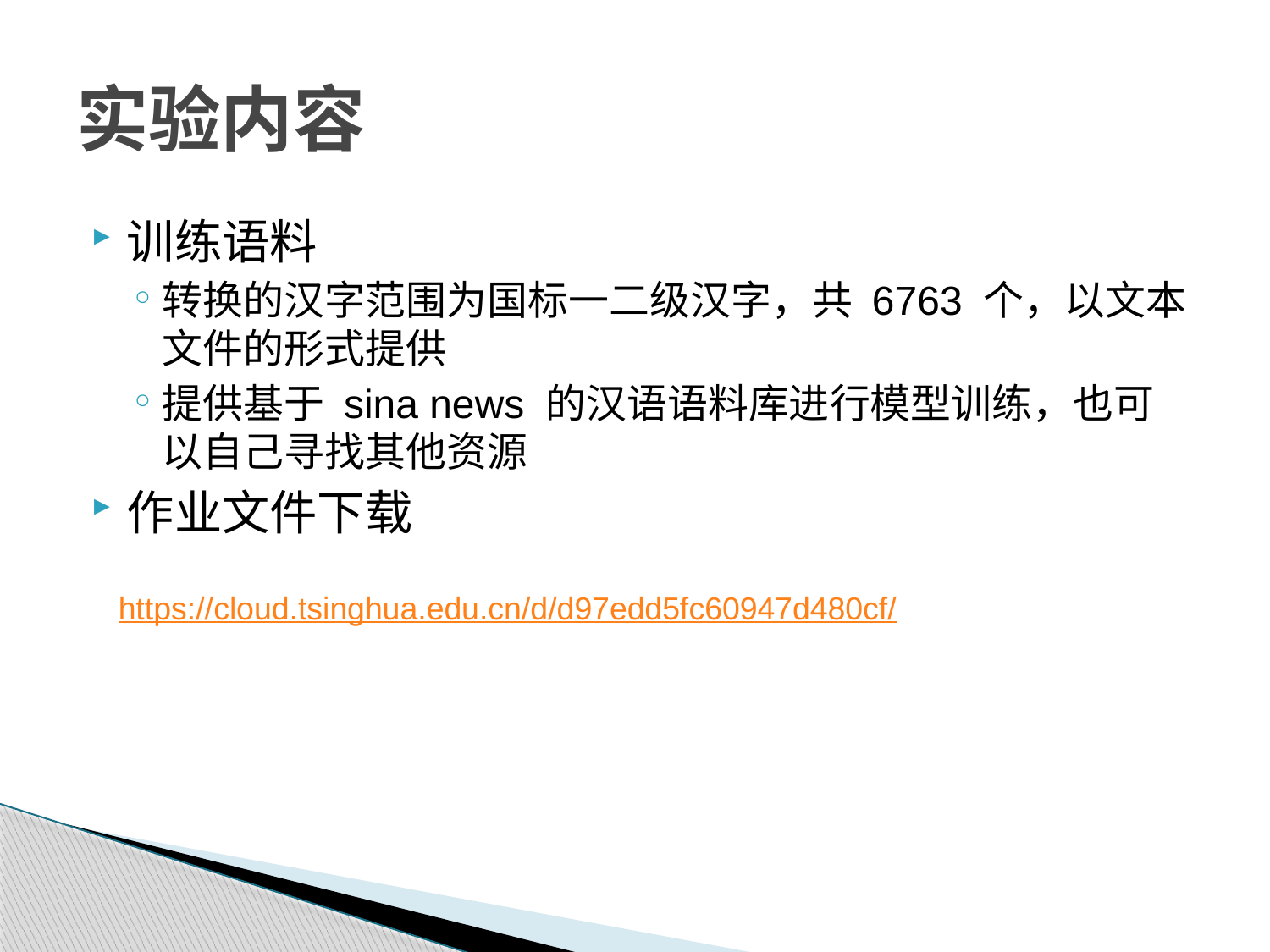

# 实验内容
训练语料
转换的汉字范围为国标一二级汉字，共 6763 个，以文本文件的形式提供
提供基于 sina news 的汉语语料库进行模型训练，也可以自己寻找其他资源
作业文件下载
https://cloud.tsinghua.edu.cn/d/d97edd5fc60947d480cf/